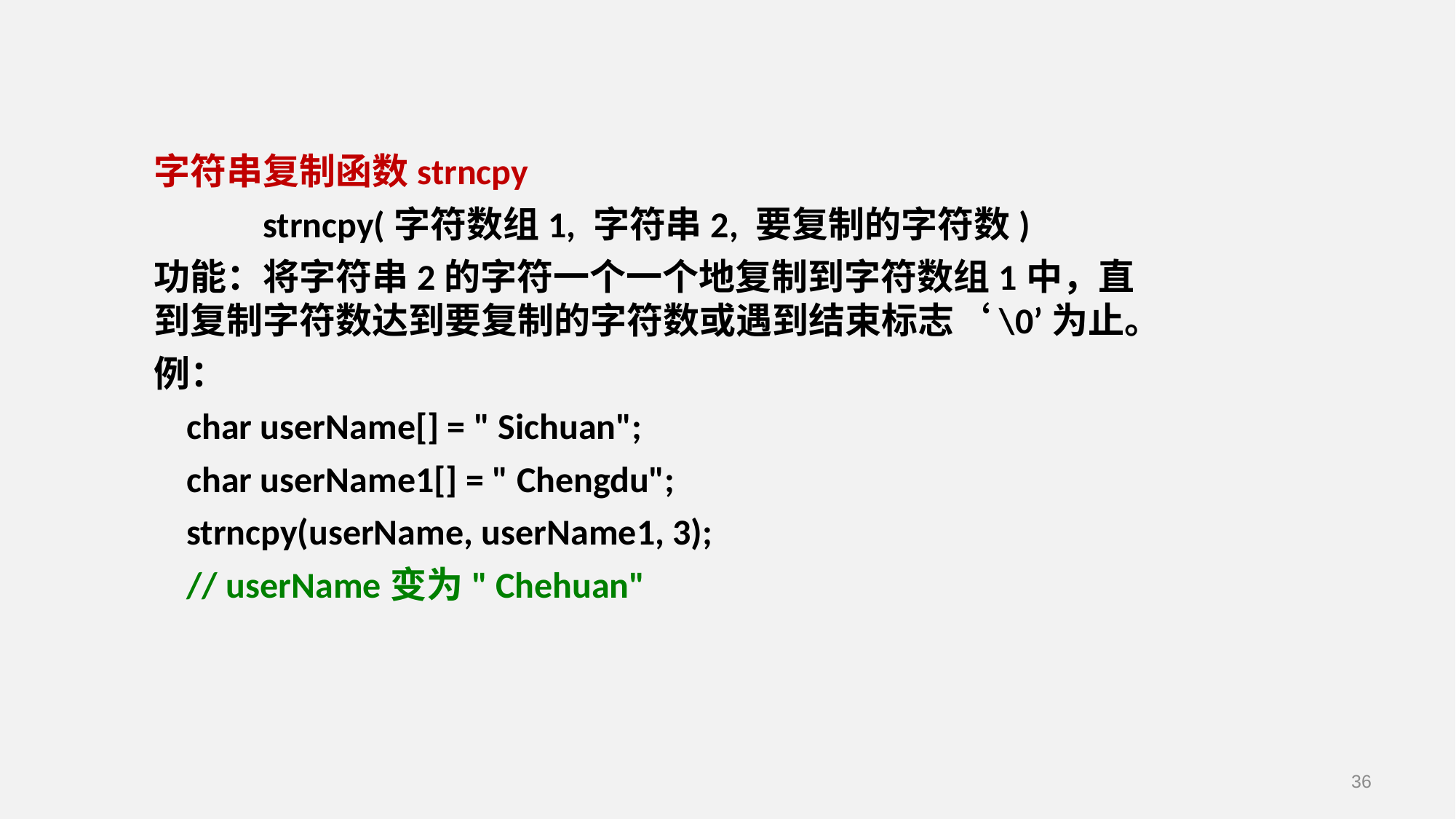

字符串复制函数strncpy
	strncpy(字符数组1, 字符串2, 要复制的字符数)
功能：将字符串2的字符一个一个地复制到字符数组1中，直到复制字符数达到要复制的字符数或遇到结束标志‘\0’为止。
例：
    char userName[] = " Sichuan";
    char userName1[] = " Chengdu";
    strncpy(userName, userName1, 3);
    // userName变为" Chehuan"
36